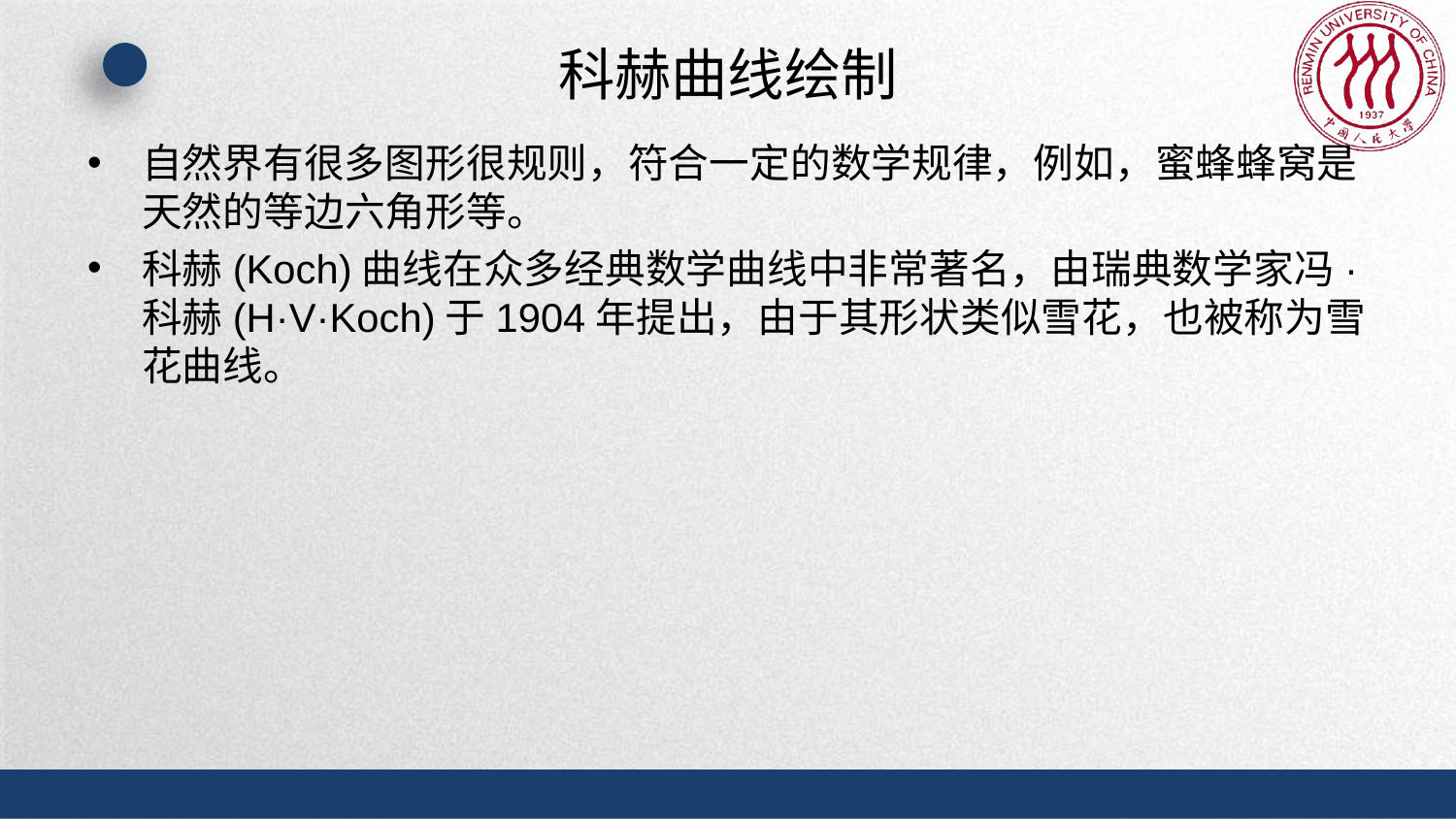

# 科赫曲线绘制
自然界有很多图形很规则，符合一定的数学规律，例如，蜜蜂蜂窝是天然的等边六角形等。
科赫(Koch)曲线在众多经典数学曲线中非常著名，由瑞典数学家冯·科赫(H·V·Koch)于1904年提出，由于其形状类似雪花，也被称为雪花曲线。